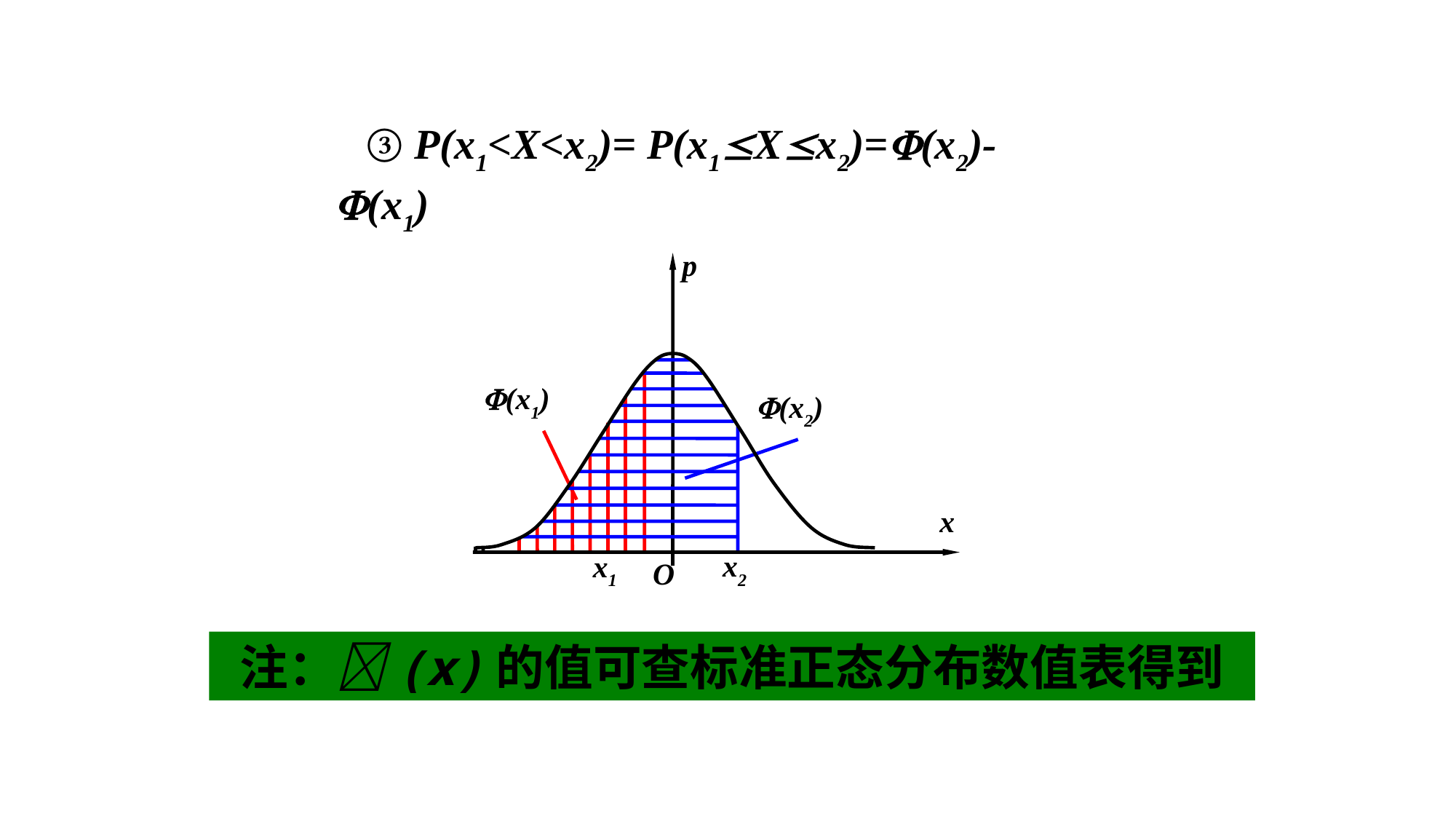

③ P(x1<X<x2)= P(x1≤X≤x2)=Φ(x2)-Φ(x1)
p

Φ(x1)
Φ(x2)

x

x2
x1

O

注：Φ(x)的值可查标准正态分布数值表得到